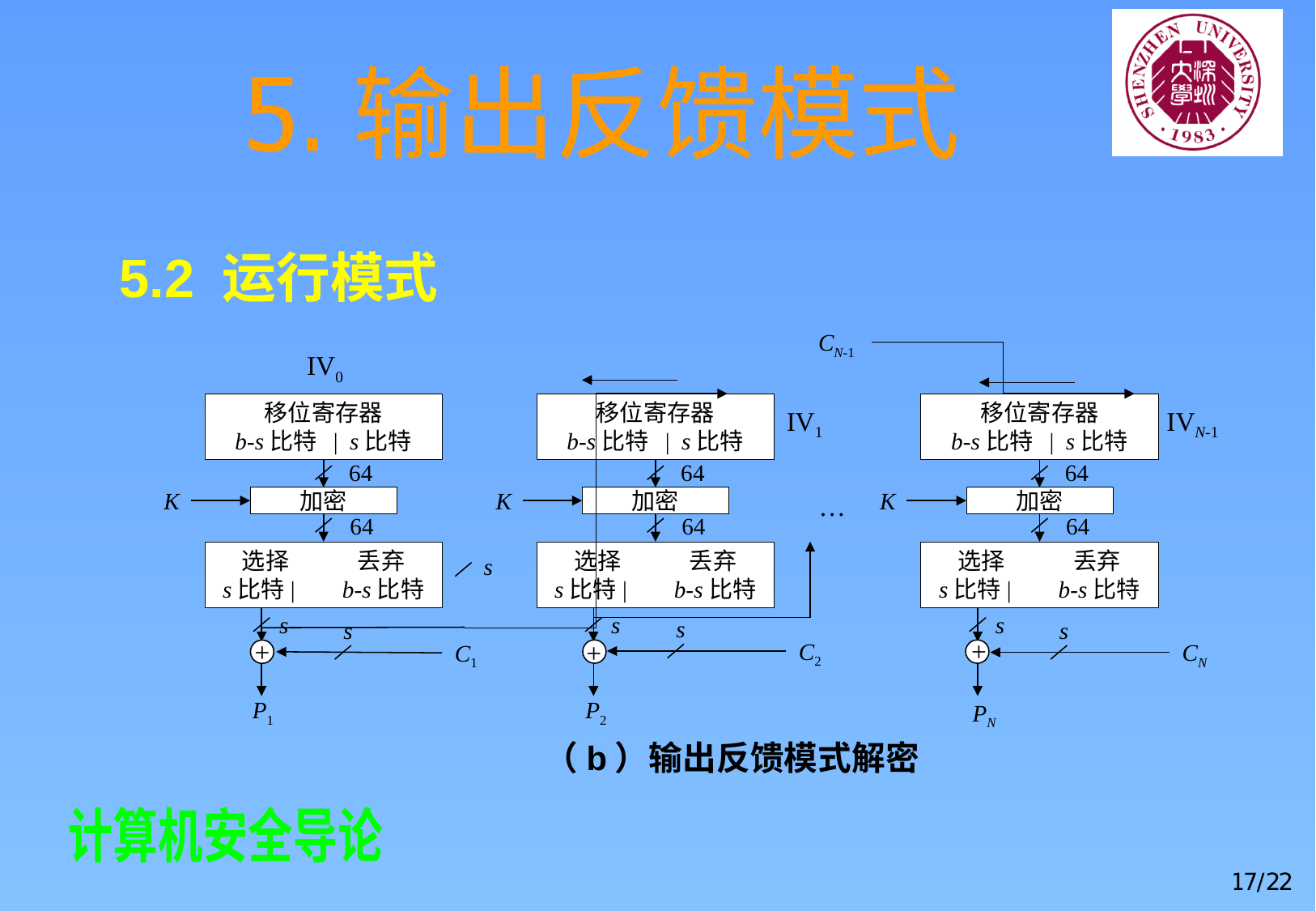

# 5.输出反馈模式
5.2 运行模式
CN-1
移位寄存器
b-s比特  |  s比特
64
K
加密
64
选择             丢弃
s比特|        b-s比特
s
移位寄存器
b-s比特  |  s比特
64
K
加密
64
选择             丢弃
s比特|        b-s比特
s
移位寄存器
b-s比特  |  s比特
64
K
加密
64
选择             丢弃
s比特|        b-s比特
s
…
s
s
C2
s
C1
s
CN
P2
P1
PN
IV0
IV1
IVN-1
+
+
+

（b）输出反馈模式解密
17/22